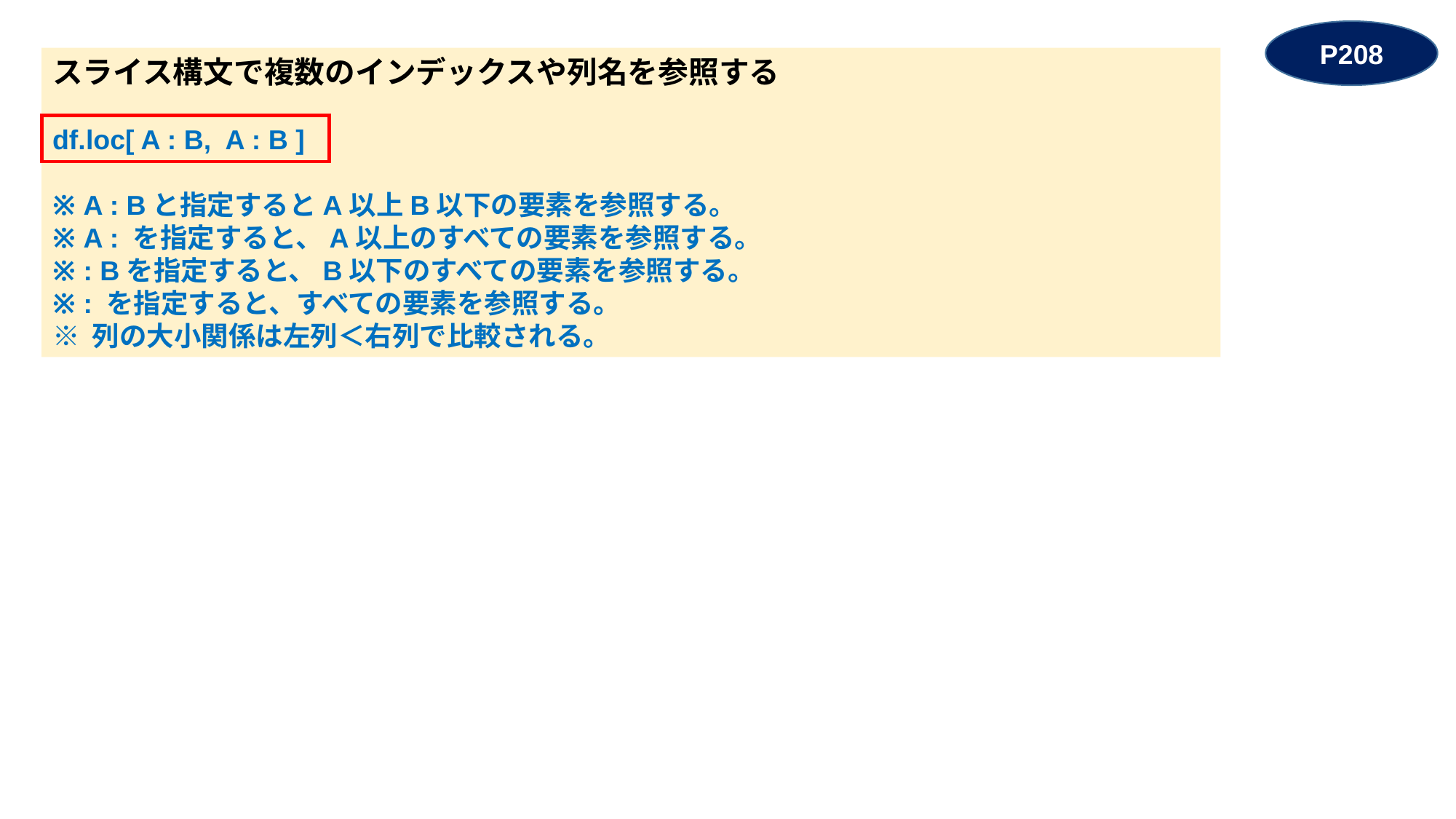

P208
スライス構文で複数のインデックスや列名を参照する

df.loc[ A : B,  A : B ]

※ A : Bと指定するとA以上B以下の要素を参照する。
※ A : を指定すると、A以上のすべての要素を参照する。
※ : Bを指定すると、B以下のすべての要素を参照する。
※ : を指定すると、すべての要素を参照する。
※ 列の大小関係は左列＜右列で比較される。